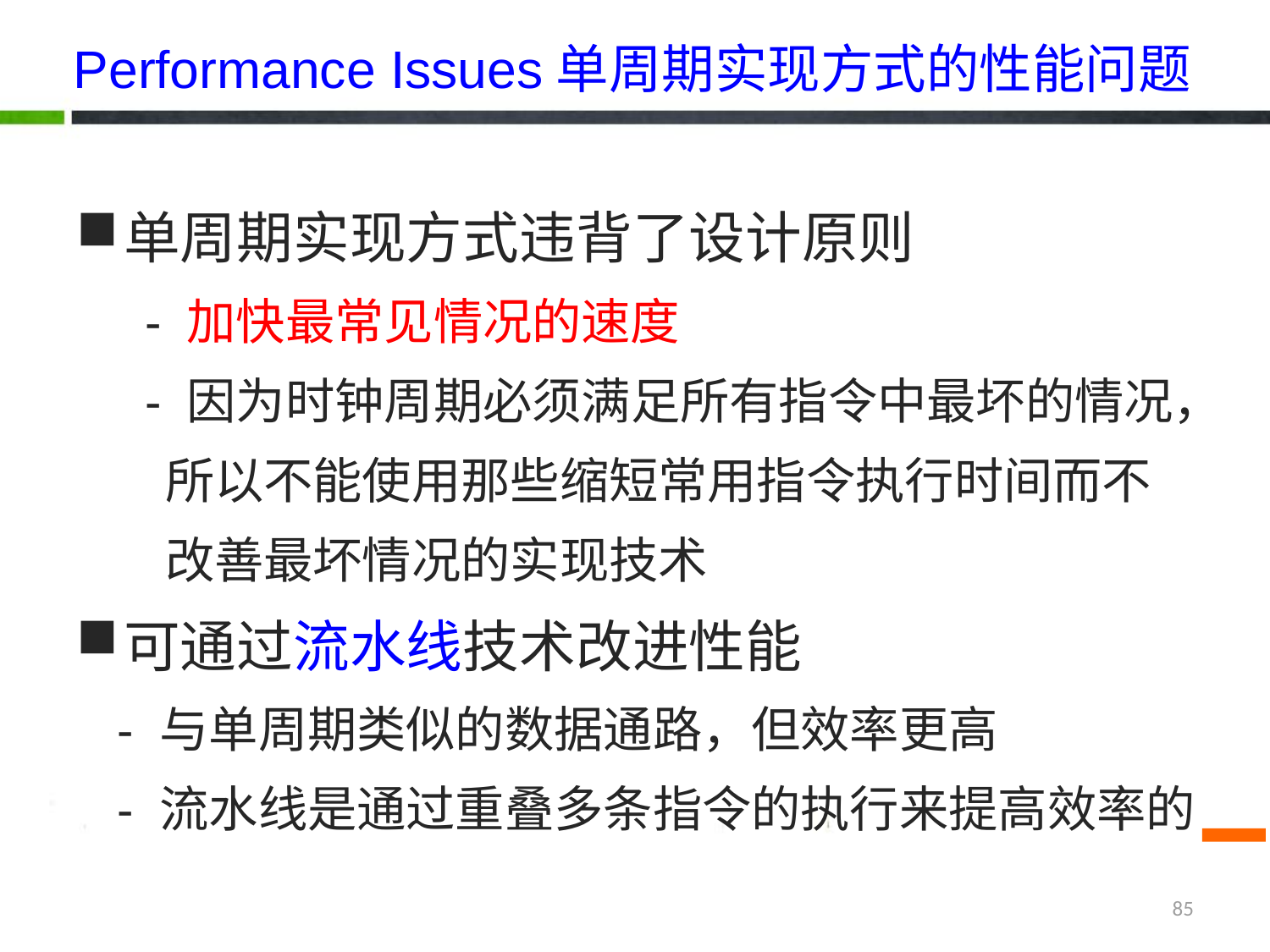

# Performance Issues单周期实现方式的性能问题
单周期实现方式违背了设计原则
     - 加快最常见情况的速度
     - 因为时钟周期必须满足所有指令中最坏的情况，
       所以不能使用那些缩短常用指令执行时间而不
       改善最坏情况的实现技术
可通过流水线技术改进性能
   - 与单周期类似的数据通路，但效率更高
   - 流水线是通过重叠多条指令的执行来提高效率的
85